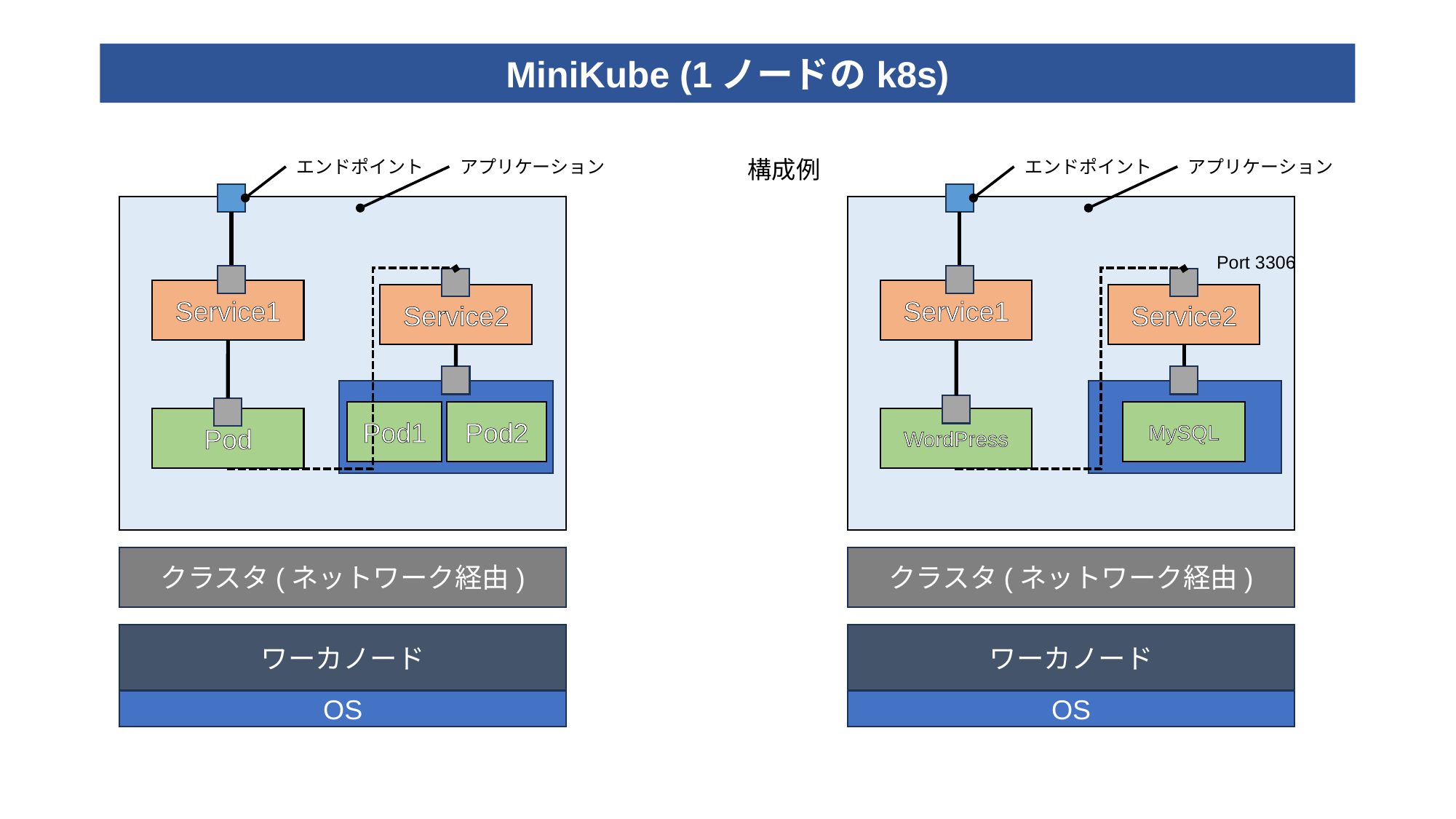

# MiniKube (1ノードのk8s)
構成例
エンドポイント
アプリケーション
エンドポイント
アプリケーション

Port 3306

Service1
Service1
Service2
Service2

Pod1
Pod2
MySQL
Pod
WordPress
クラスタ(ネットワーク経由)
クラスタ(ネットワーク経由)
ワーカノード
OS
ワーカノード
OS